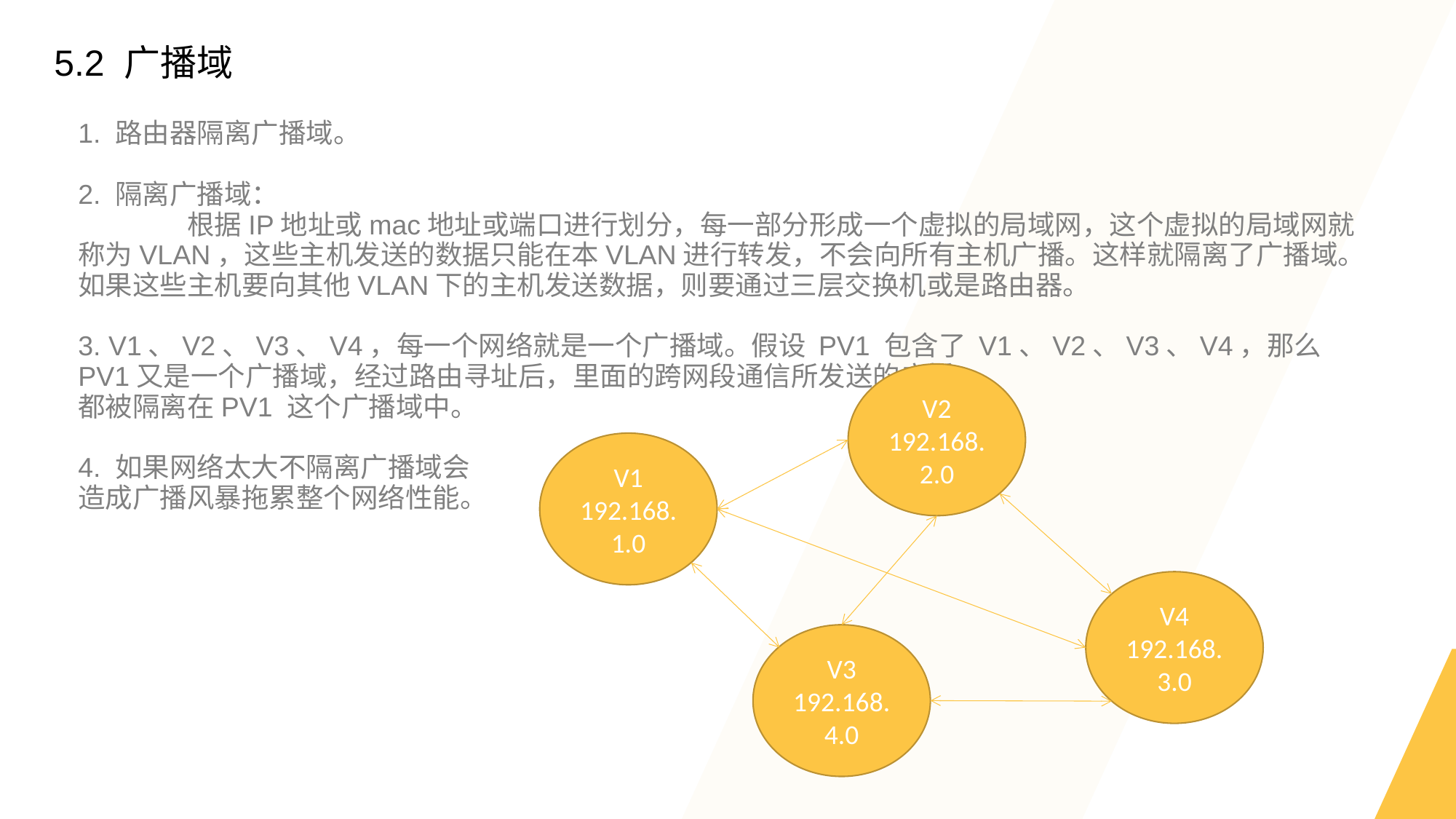

5.2 广播域

1. 路由器隔离广播域。

2. 隔离广播域：
	根据IP地址或mac地址或端口进行划分，每一部分形成一个虚拟的局域网，这个虚拟的局域网就称为VLAN，这些主机发送的数据只能在本VLAN进行转发，不会向所有主机广播。这样就隔离了广播域。如果这些主机要向其他VLAN下的主机发送数据，则要通过三层交换机或是路由器。

3. V1、V2、V3、V4，每一个网络就是一个广播域。假设 PV1 包含了 V1、V2、V3、V4，那么PV1又是一个广播域，经过路由寻址后，里面的跨网段通信所发送的广播，
都被隔离在PV1 这个广播域中。

4. 如果网络太大不隔离广播域会
造成广播风暴拖累整个网络性能。

V2
192.168.2.0
V1
192.168.1.0
V4
192.168.3.0
V3
192.168.4.0